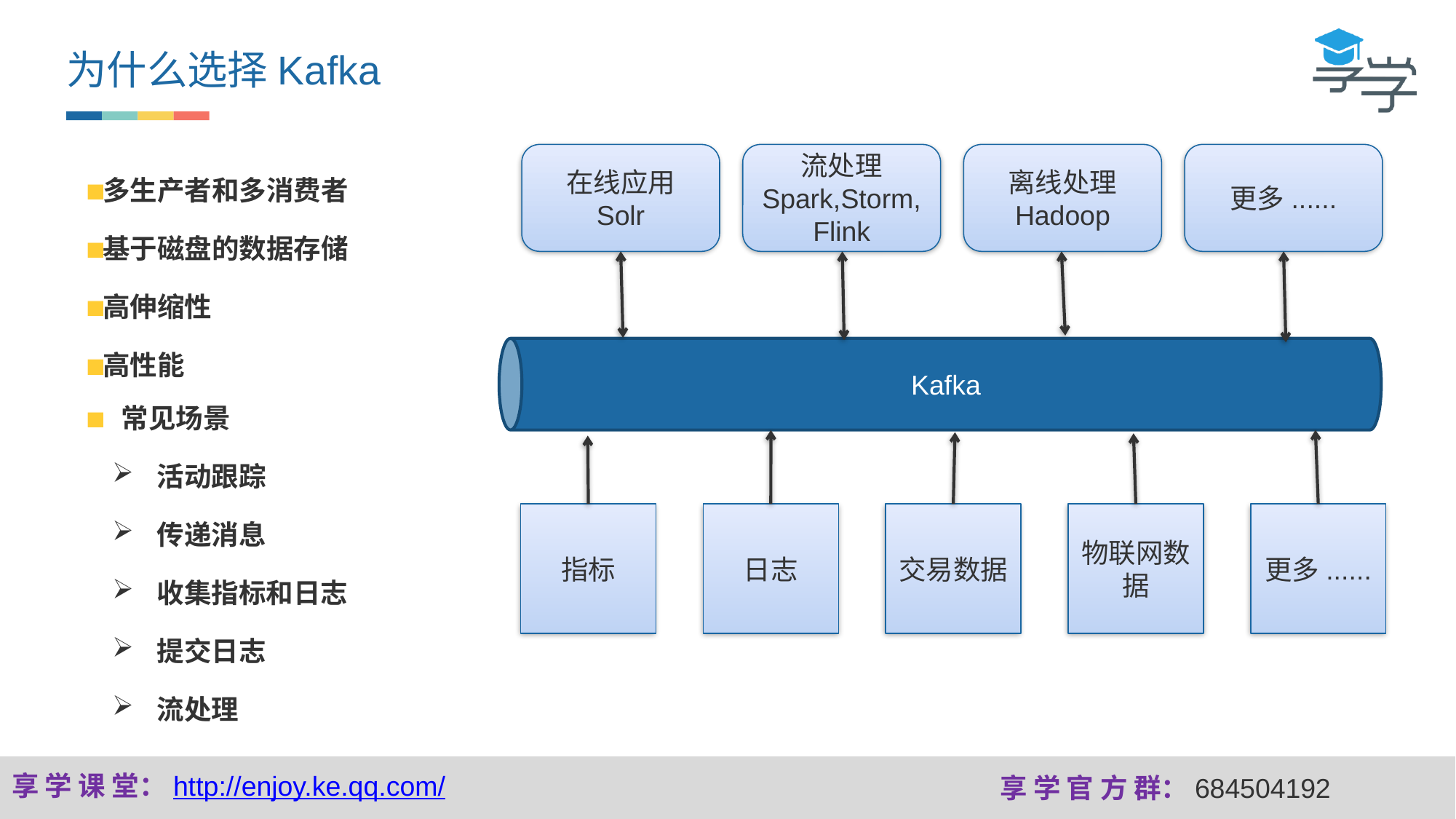

Kafka
为什么选择Kafka

在线应用
Solr
流处理
Spark,Storm,
Flink
离线处理
Hadoop
更多......
多生产者和多消费者
基于磁盘的数据存储
高伸缩性
高性能
  常见场景
  活动跟踪
  传递消息
  收集指标和日志
  提交日志
  流处理
指标
日志
交易数据
物联网数据
更多......